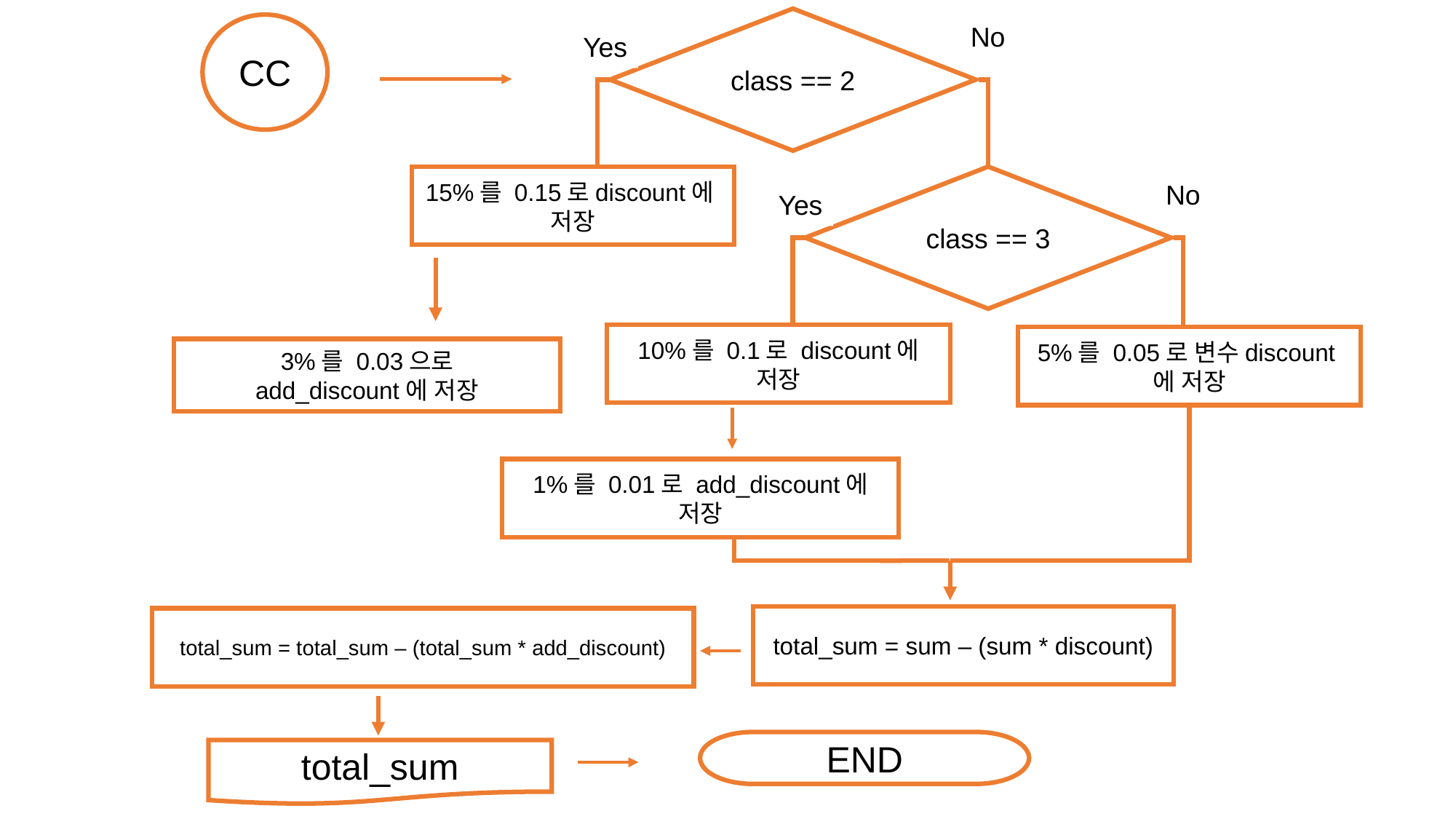

class == 2
No
CC
Yes
15%를 0.15로discount에
저장
class == 3
No
Yes
10%를 0.1로 discount에 저장
5%를 0.05로 변수discount에 저장
3%를 0.03으로
add_discount에 저장
1%를 0.01로 add_discount에 저장
total_sum = sum – (sum * discount)
total_sum = total_sum – (total_sum * add_discount)
END
total_sum